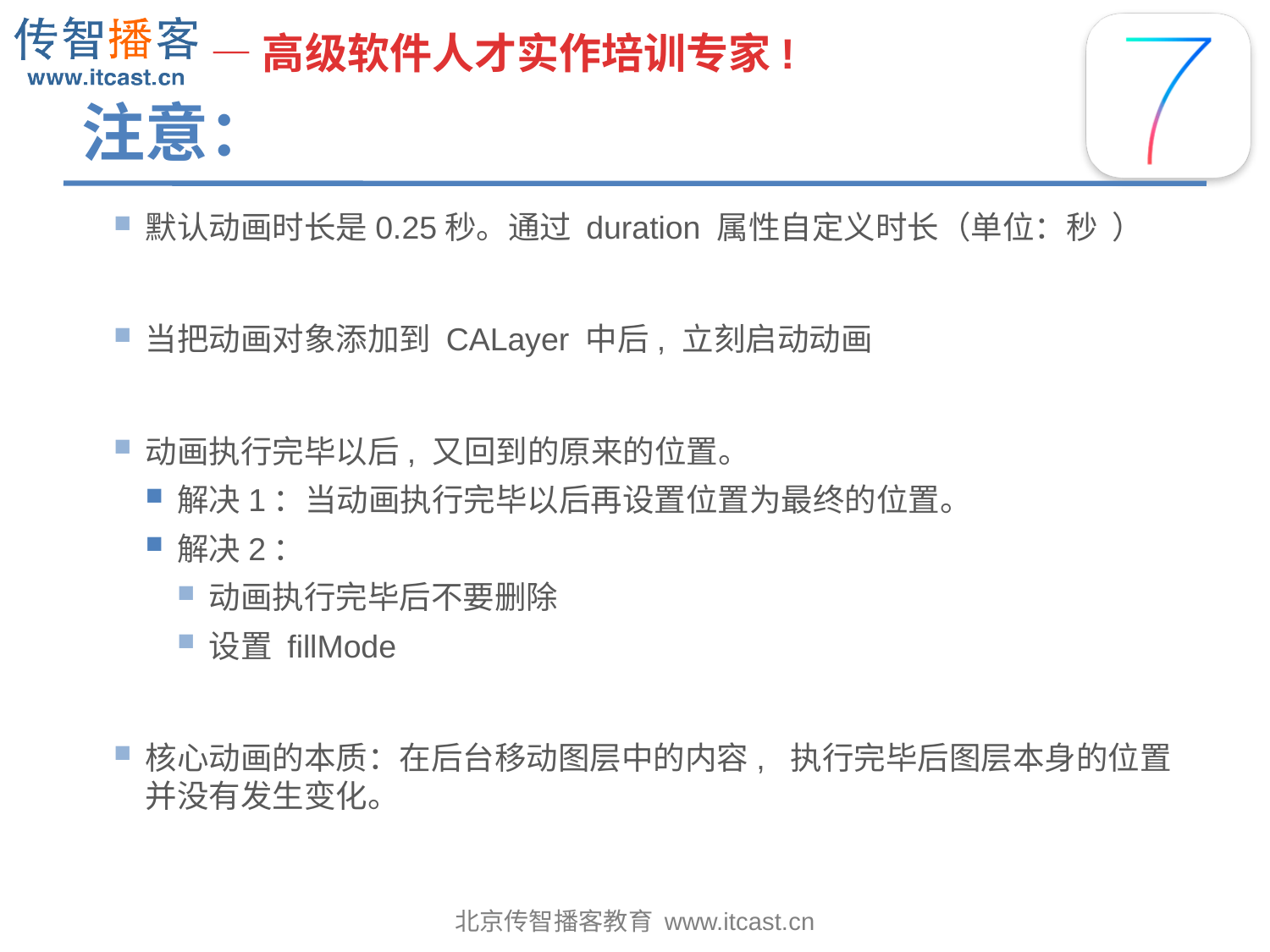

# 注意：
默认动画时长是0.25秒。通过 duration 属性自定义时长（单位：秒  ）

当把动画对象添加到 CALayer 中后, 立刻启动动画

动画执行完毕以后, 又回到的原来的位置。
解决1：当动画执行完毕以后再设置位置为最终的位置。
解决2：
动画执行完毕后不要删除
设置 fillMode

核心动画的本质：在后台移动图层中的内容,  执行完毕后图层本身的位置并没有发生变化。